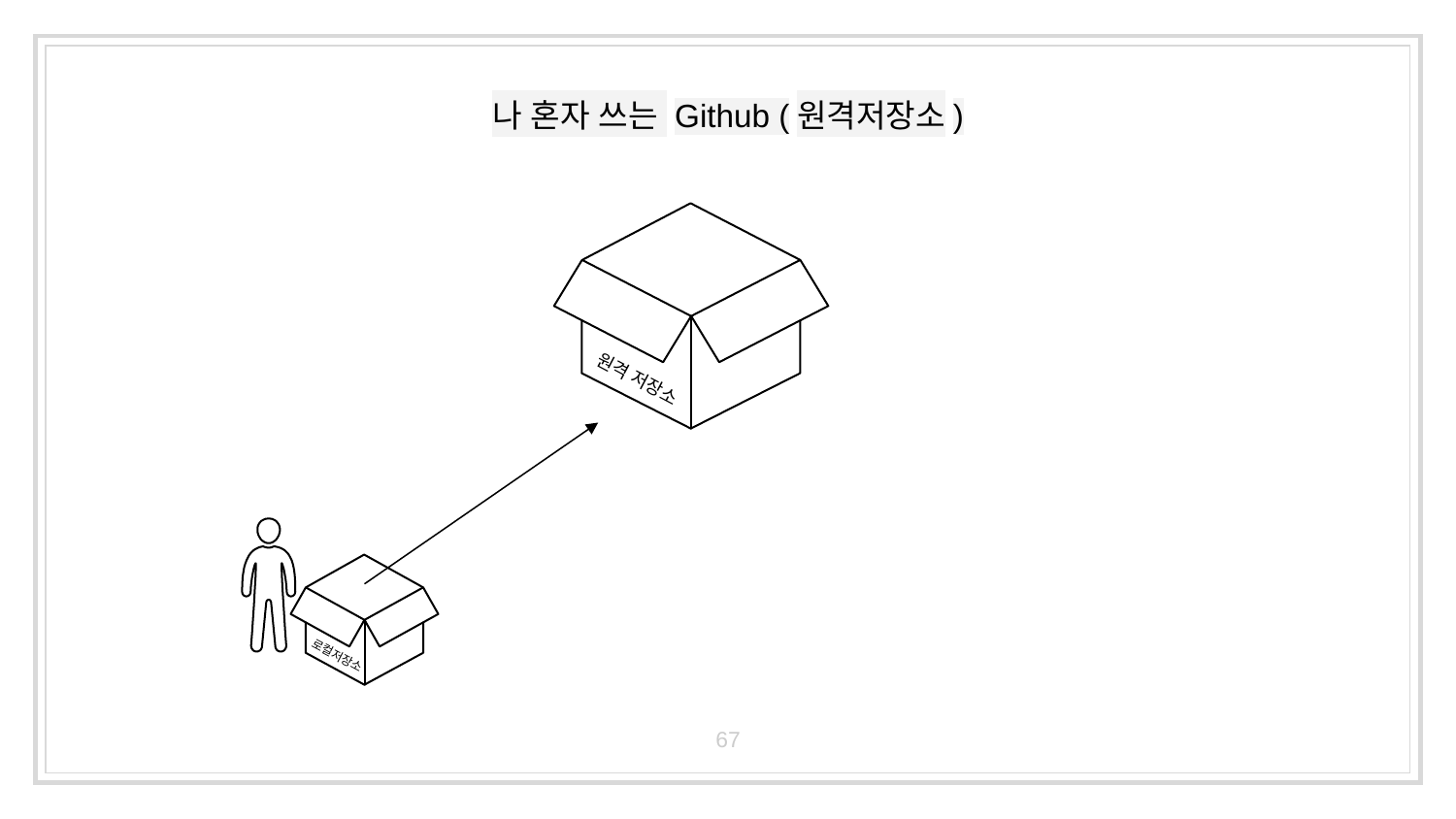

# 나 혼자 쓰는 Github (원격저장소)

원격 저장소

로컬저장소
67